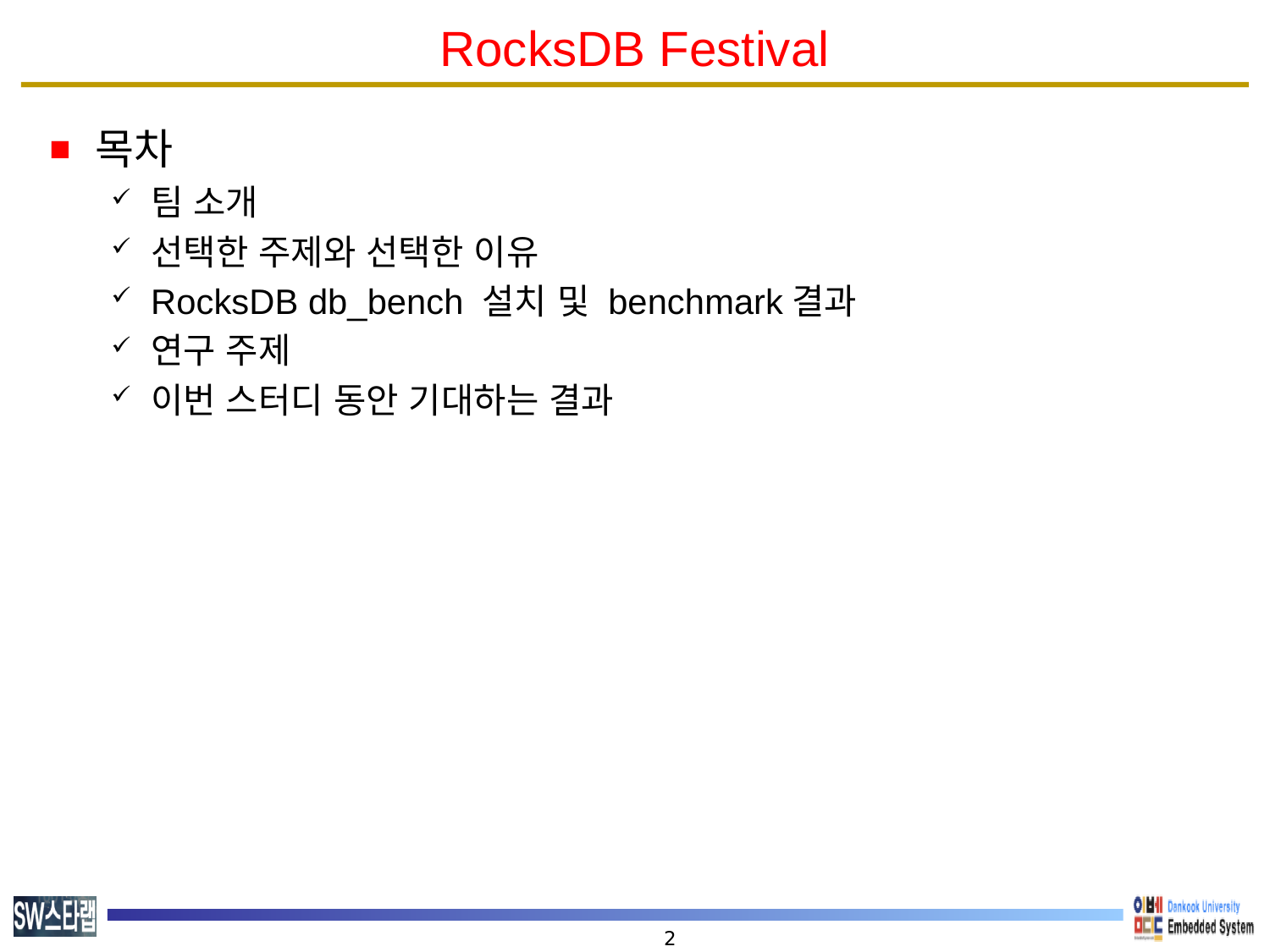

# RocksDB Festival
목차
팀 소개
선택한 주제와 선택한 이유
RocksDB db_bench 설치 및 benchmark결과
연구 주제
이번 스터디 동안 기대하는 결과
2